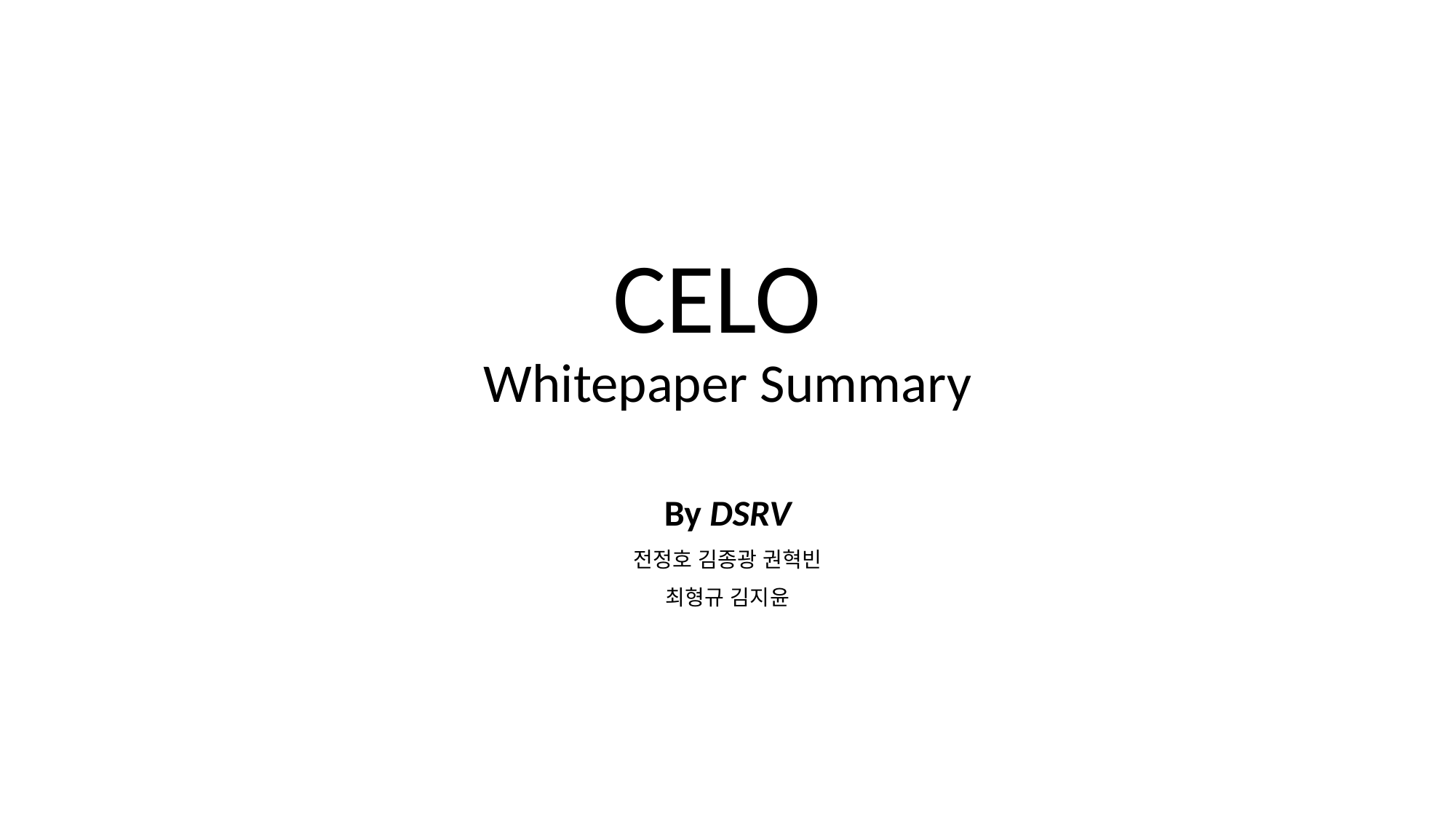

# CELO Whitepaper Summary

By DSRV
전정호 김종광 권혁빈
최형규 김지윤